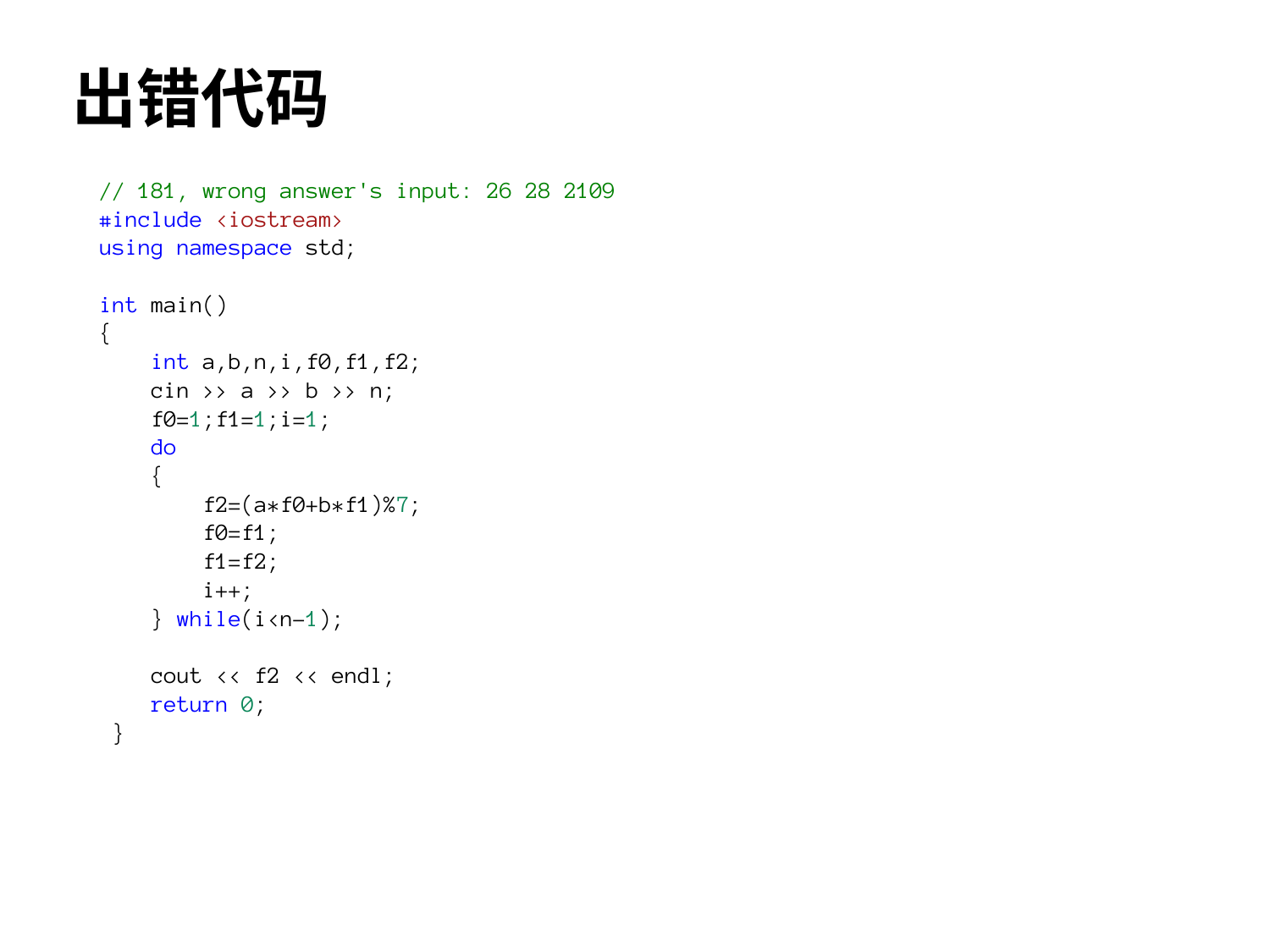

# 出错代码
// 181, wrong answer's input: 26 28 2109
#include <iostream>
using namespace std;
int main()
{
    int a,b,n,i,f0,f1,f2;
    cin >> a >> b >> n;
    f0=1;f1=1;i=1;
    do
    {
        f2=(a*f0+b*f1)%7;
        f0=f1;
        f1=f2;
        i++;
    } while(i<n-1);

    cout << f2 << endl;
    return 0;
 }